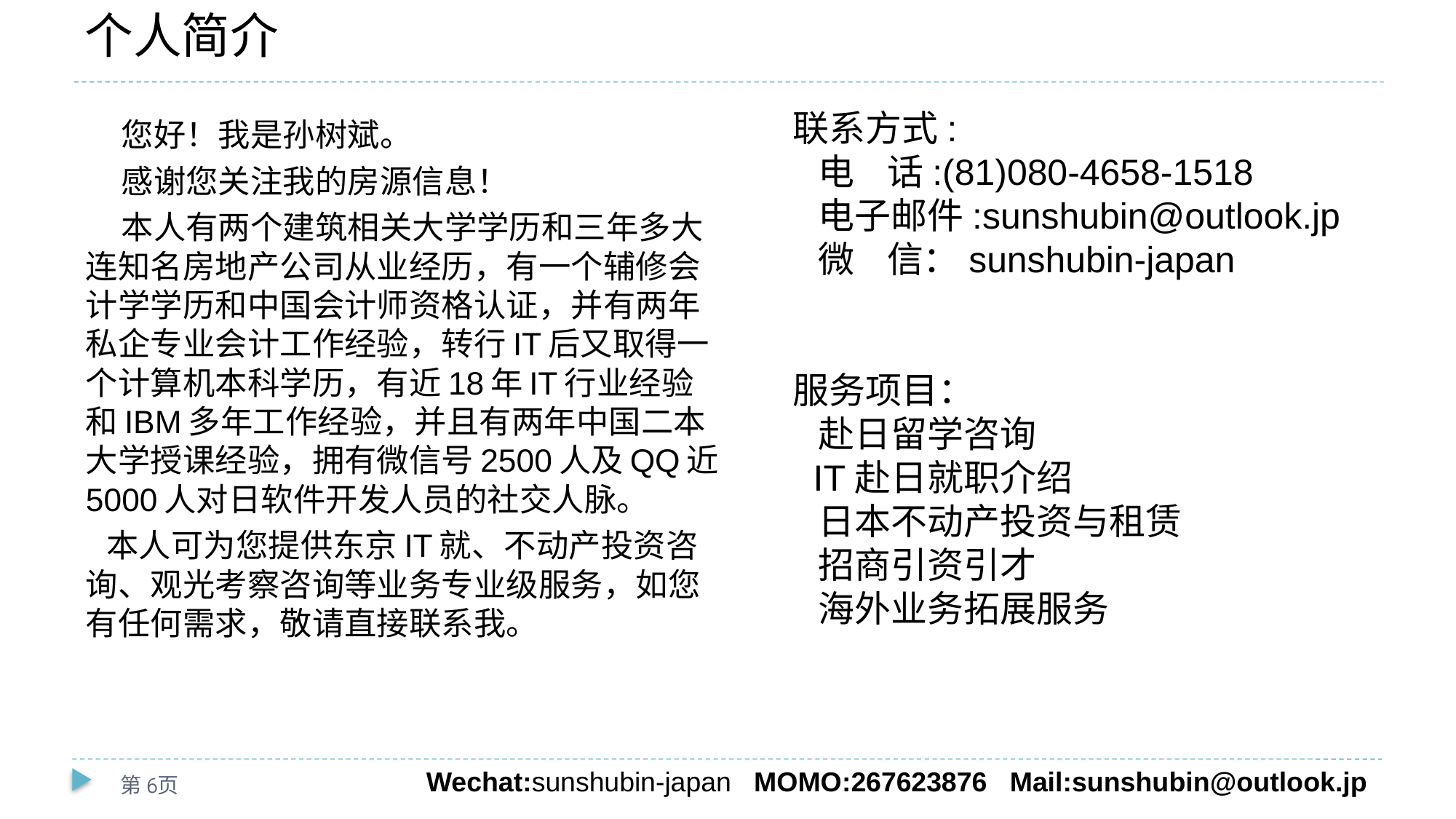

# 个人简介
联系方式:
  电    话:(81)080-4658-1518
  电子邮件:sunshubin@outlook.jp
  微    信：sunshubin-japan

服务项目：
  赴日留学咨询
  IT赴日就职介绍
  日本不动产投资与租赁
  招商引资引才
  海外业务拓展服务
    您好！我是孙树斌。
    感谢您关注我的房源信息！
    本人有两个建筑相关大学学历和三年多大连知名房地产公司从业经历，有一个辅修会计学学历和中国会计师资格认证，并有两年私企专业会计工作经验，转行IT后又取得一个计算机本科学历，有近18年IT行业经验和IBM多年工作经验，并且有两年中国二本大学授课经验，拥有微信号2500人及QQ近5000人对日软件开发人员的社交人脉。
  本人可为您提供东京IT就、不动产投资咨询、观光考察咨询等业务专业级服务，如您有任何需求，敬请直接联系我。
第6页